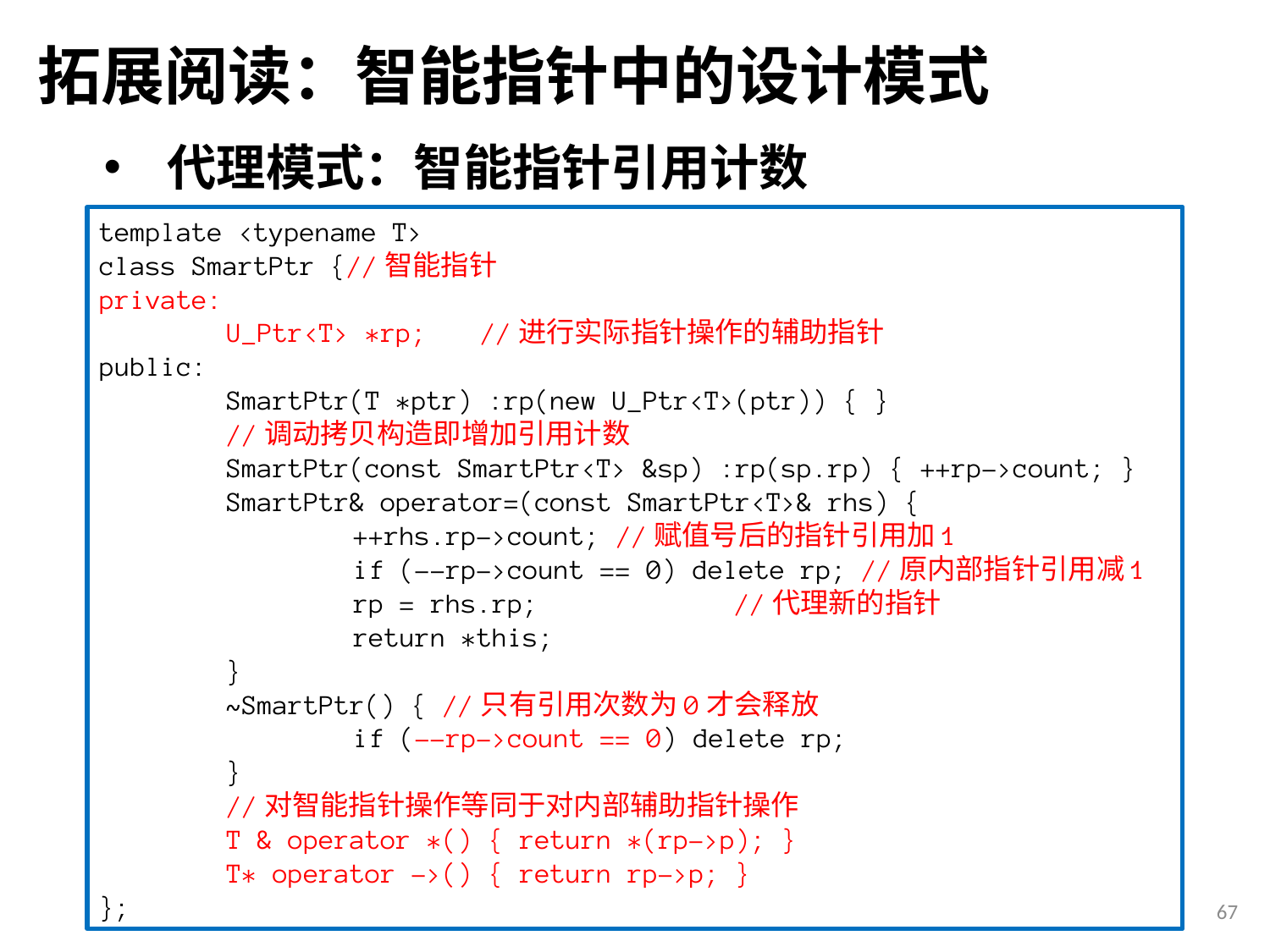

# 拓展阅读：智能指针中的设计模式
代理模式：智能指针引用计数
template <typename T>
class SmartPtr {//智能指针
private:
	U_Ptr<T> *rp;	//进行实际指针操作的辅助指针
public:
	SmartPtr(T *ptr) :rp(new U_Ptr<T>(ptr)) { }
	//调动拷贝构造即增加引用计数
	SmartPtr(const SmartPtr<T> &sp) :rp(sp.rp) { ++rp->count; }
	SmartPtr& operator=(const SmartPtr<T>& rhs) {
		++rhs.rp->count; //赋值号后的指针引用加1
		if (--rp->count == 0) delete rp;	//原内部指针引用减1
		rp = rhs.rp;		//代理新的指针
		return *this;
	}
	~SmartPtr() { //只有引用次数为0才会释放
		if (--rp->count == 0) delete rp;
	}
	//对智能指针操作等同于对内部辅助指针操作
	T & operator *() { return *(rp->p); }
	T* operator ->() { return rp->p; }
};
67